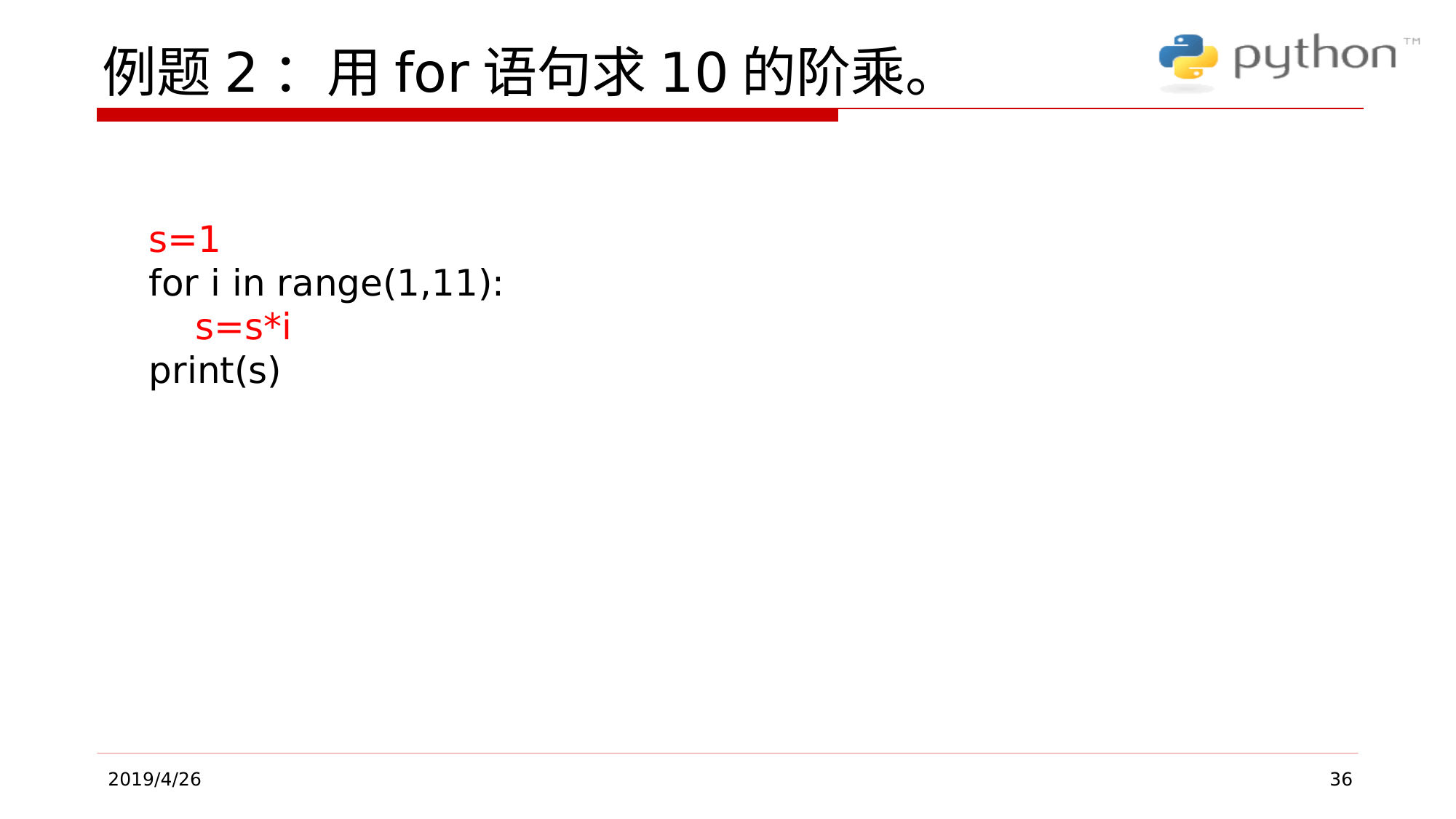

# 例题2：用for语句求10的阶乘。
s=1
for i in range(1,11):
    s=s*i
print(s)
36
2019/4/26